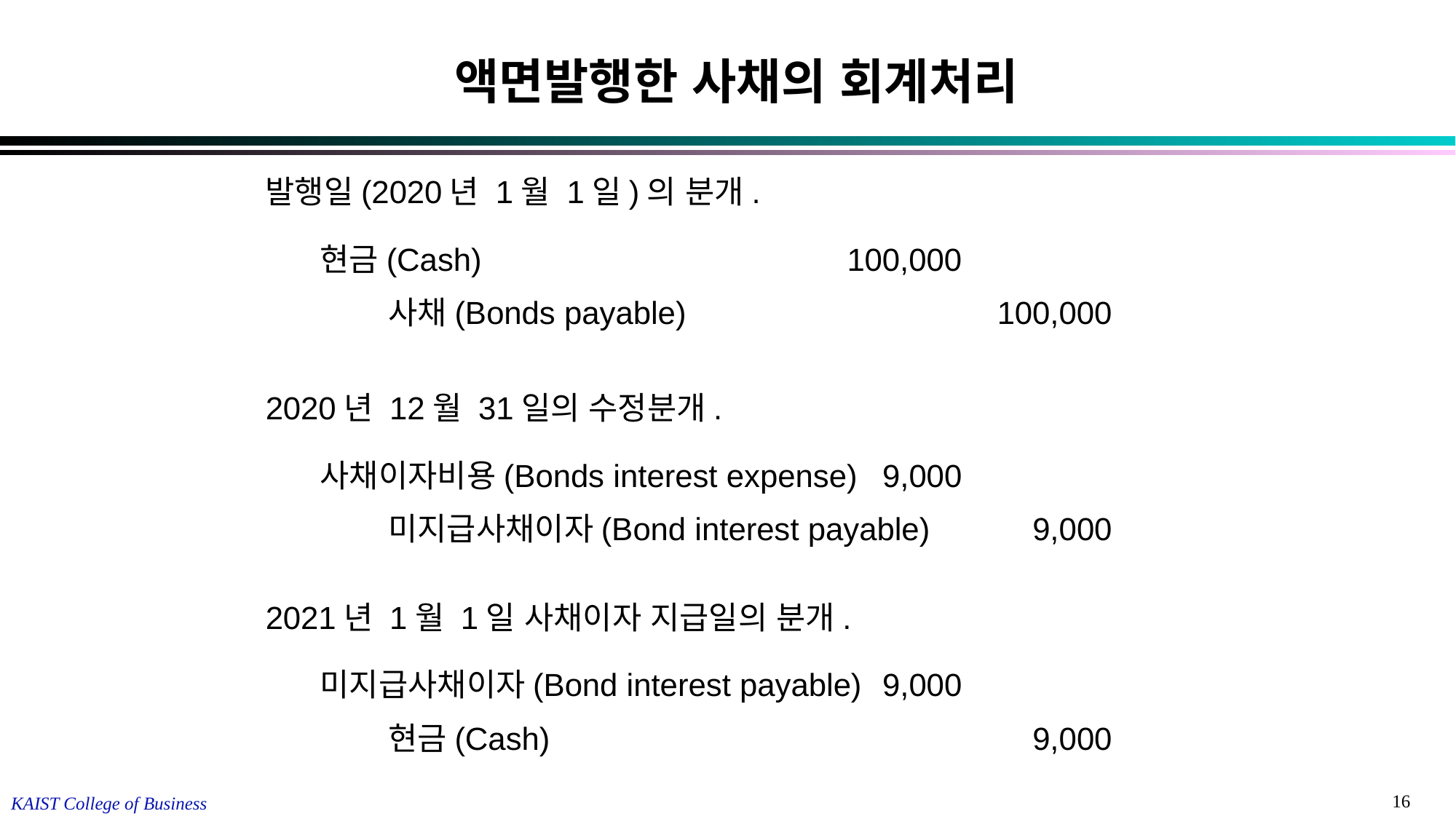

# 액면발행한 사채의 회계처리
발행일(2020년 1월 1일)의 분개.
	현금(Cash)  	100,000
		사채(Bonds payable)		100,000
2020년 12월 31일의 수정분개.
	사채이자비용(Bonds interest expense)	9,000
		미지급사채이자(Bond interest payable)		9,000
2021년 1월 1일 사채이자 지급일의 분개.
	미지급사채이자(Bond interest payable) 	9,000
		현금(Cash)		9,000